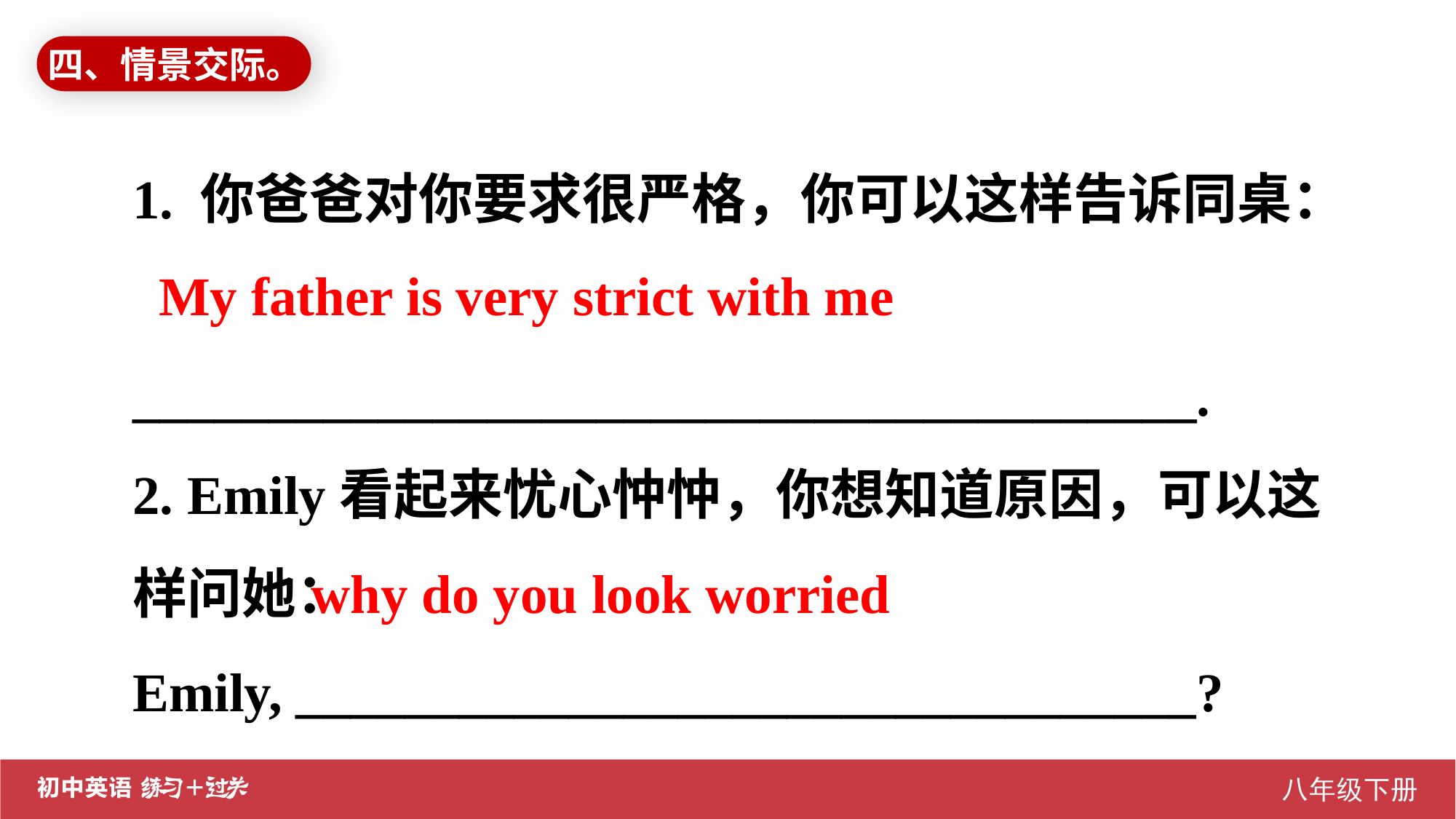

四、情景交际。
1. 你爸爸对你要求很严格，你可以这样告诉同桌：
_______________________________________.
2. Emily看起来忧心忡忡，你想知道原因，可以这样问她：
Emily, _________________________________?
My father is very strict with me
why do you look worried